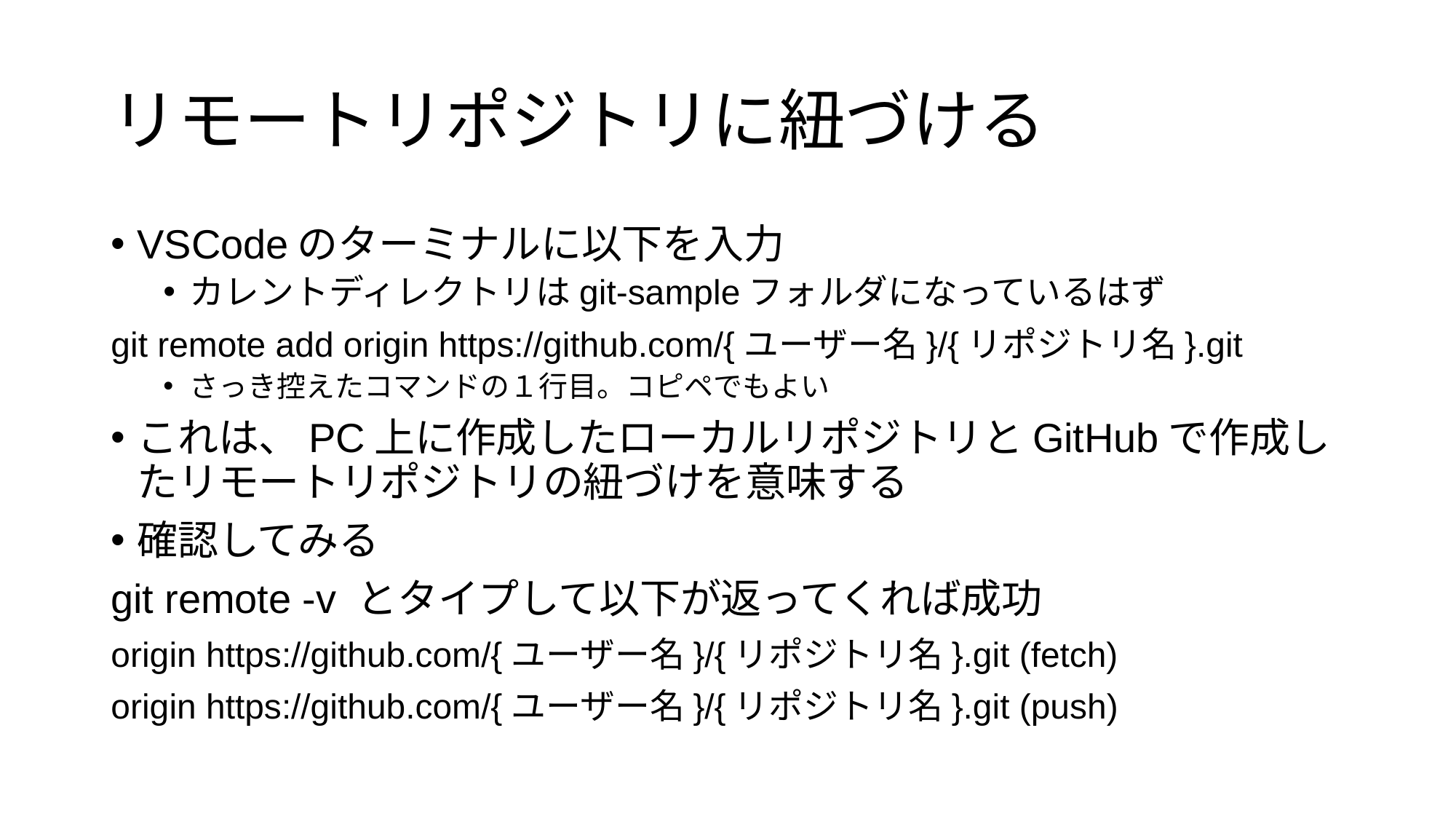

# リモートリポジトリに紐づける
VSCodeのターミナルに以下を入力
カレントディレクトリはgit-sampleフォルダになっているはず
git remote add origin https://github.com/{ユーザー名}/{リポジトリ名}.git
さっき控えたコマンドの１行目。コピペでもよい
これは、PC上に作成したローカルリポジトリとGitHubで作成したリモートリポジトリの紐づけを意味する
確認してみる
git remote -v とタイプして以下が返ってくれば成功
origin https://github.com/{ユーザー名}/{リポジトリ名}.git (fetch)
origin https://github.com/{ユーザー名}/{リポジトリ名}.git (push)